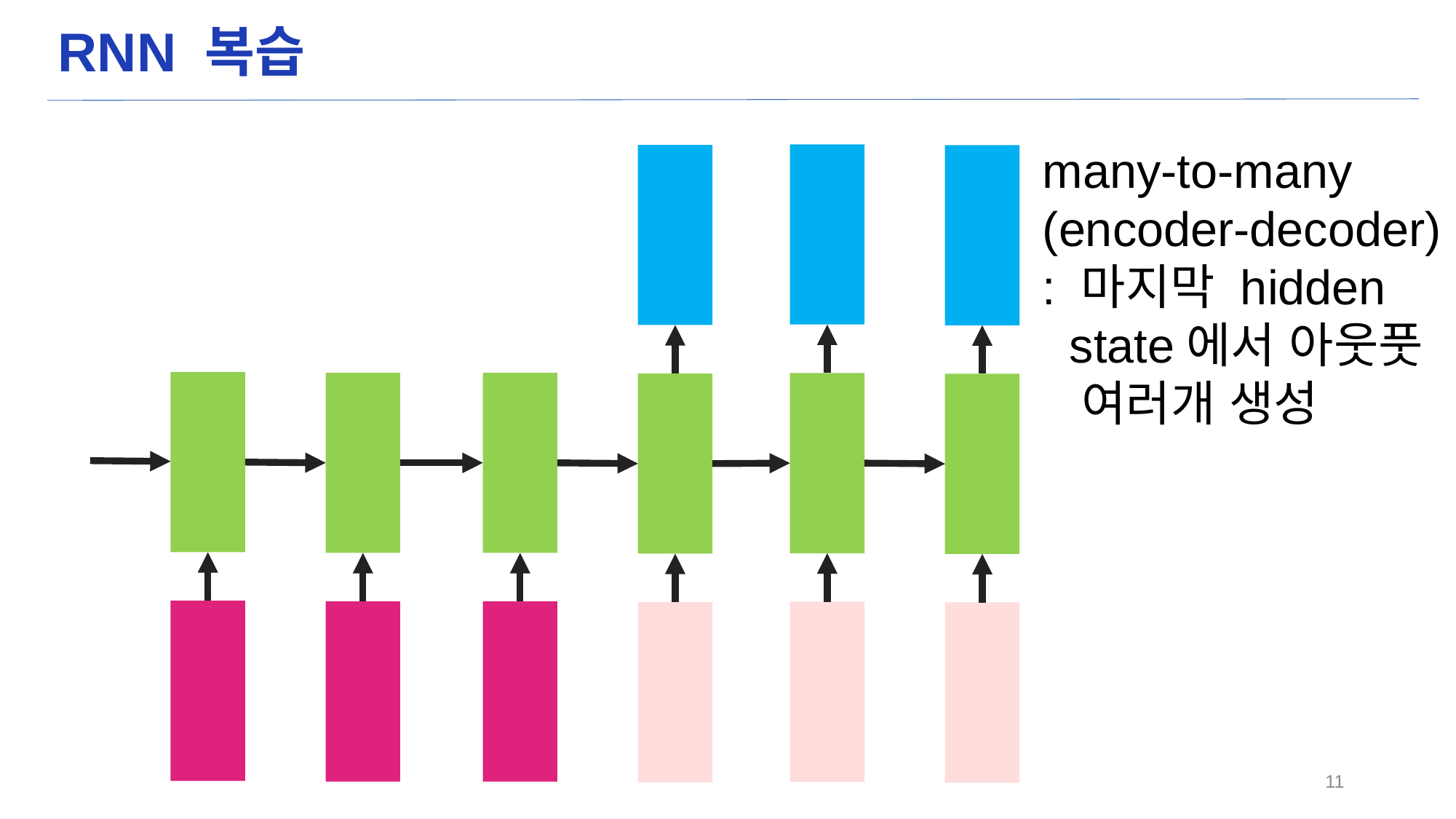

# RNN 복습
many-to-many
(encoder-decoder)
: 마지막 hidden
  state에서 아웃풋
  여러개 생성

11